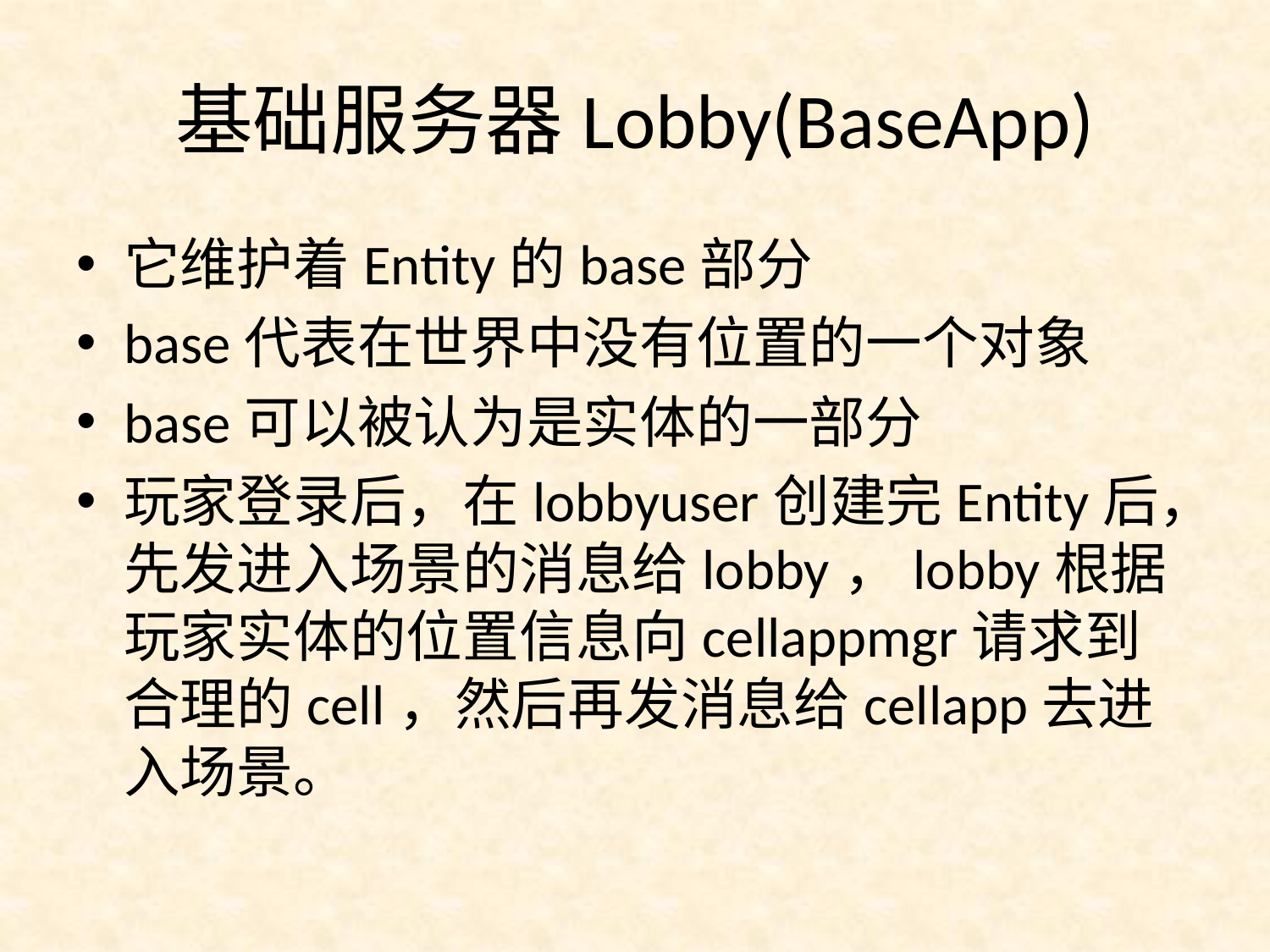

# 基础服务器Lobby(BaseApp)
它维护着Entity的base部分
base代表在世界中没有位置的一个对象
base可以被认为是实体的一部分
玩家登录后，在lobbyuser创建完Entity后，先发进入场景的消息给lobby，lobby根据玩家实体的位置信息向cellappmgr请求到合理的cell，然后再发消息给cellapp去进入场景。